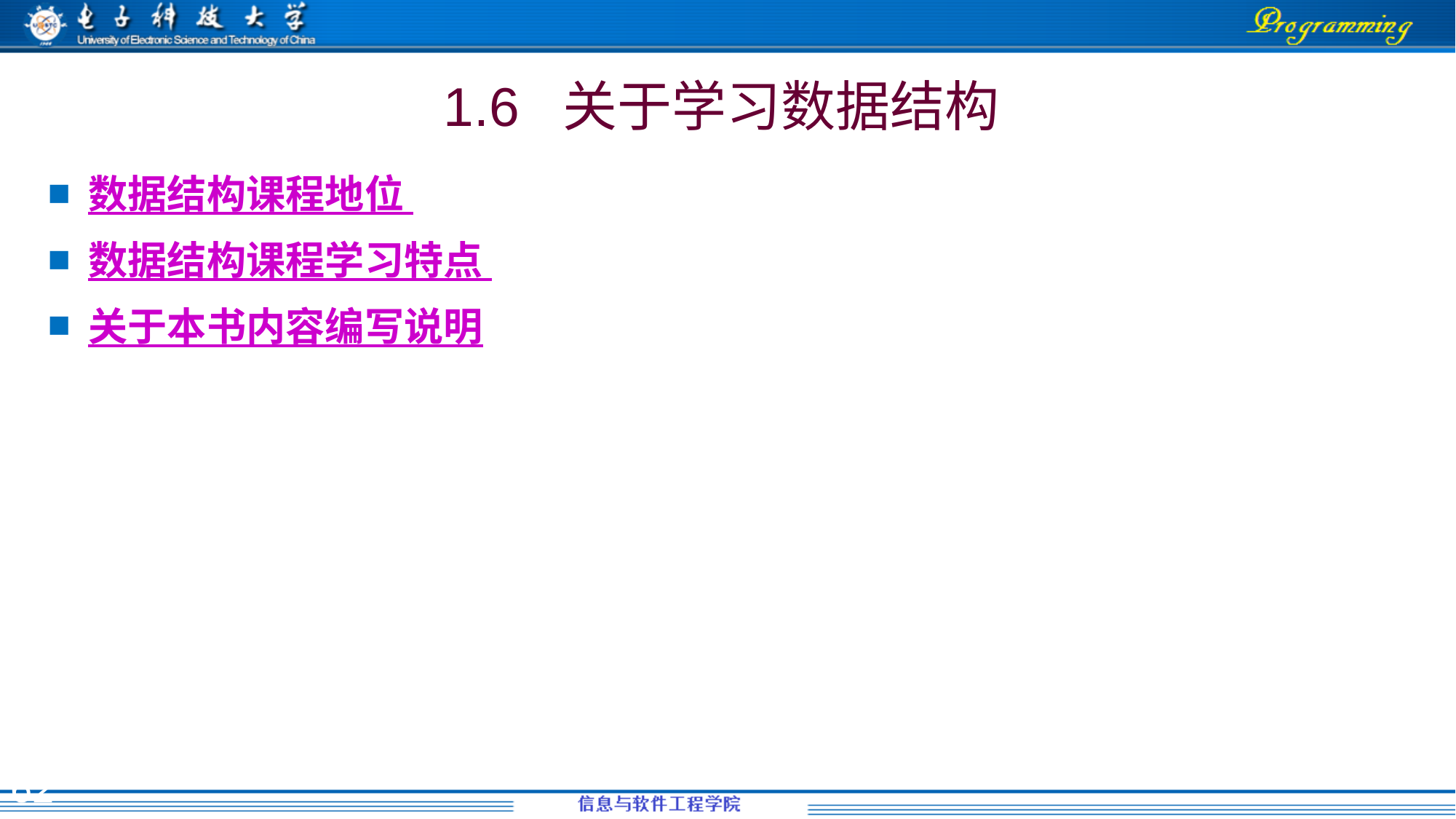

# 1.6  关于学习数据结构
数据结构课程地位
数据结构课程学习特点
关于本书内容编写说明
62